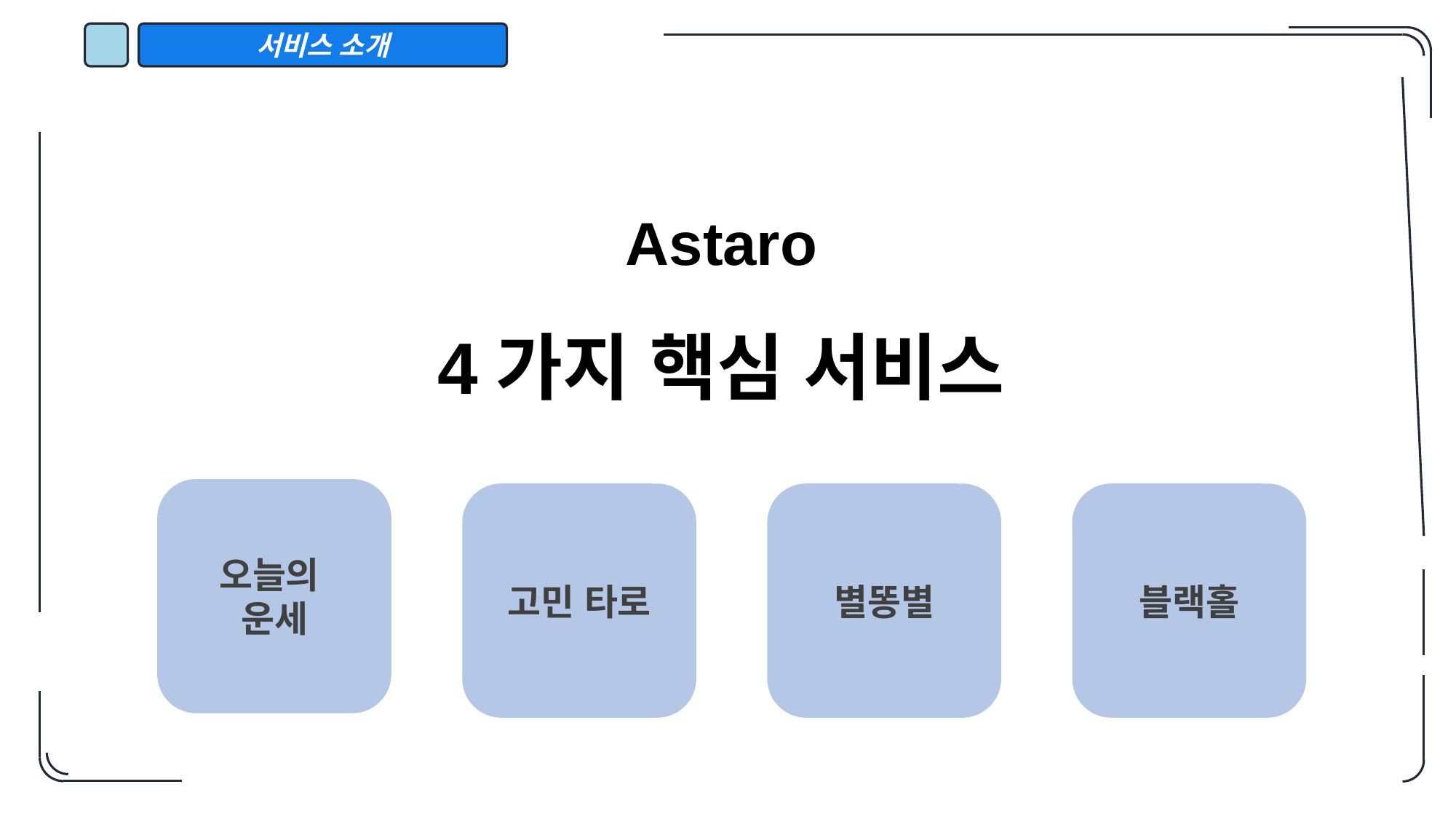

서비스 소개

Astaro
4가지 핵심 서비스
오늘의
운세
고민 타로
별똥별
블랙홀